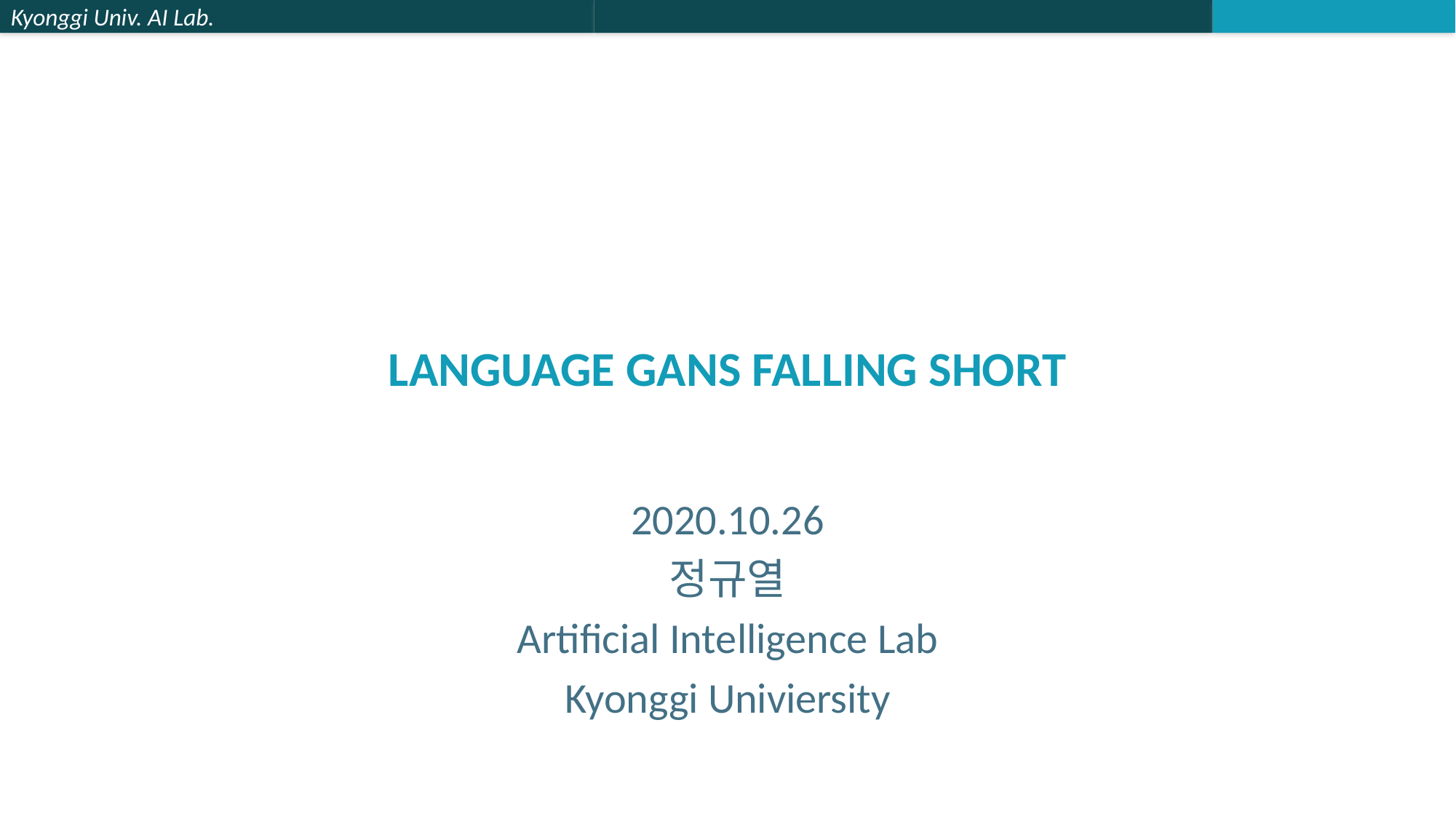

# LANGUAGE GANS FALLING SHORT
2020.10.26
정규열
Artificial Intelligence Lab
Kyonggi Univiersity